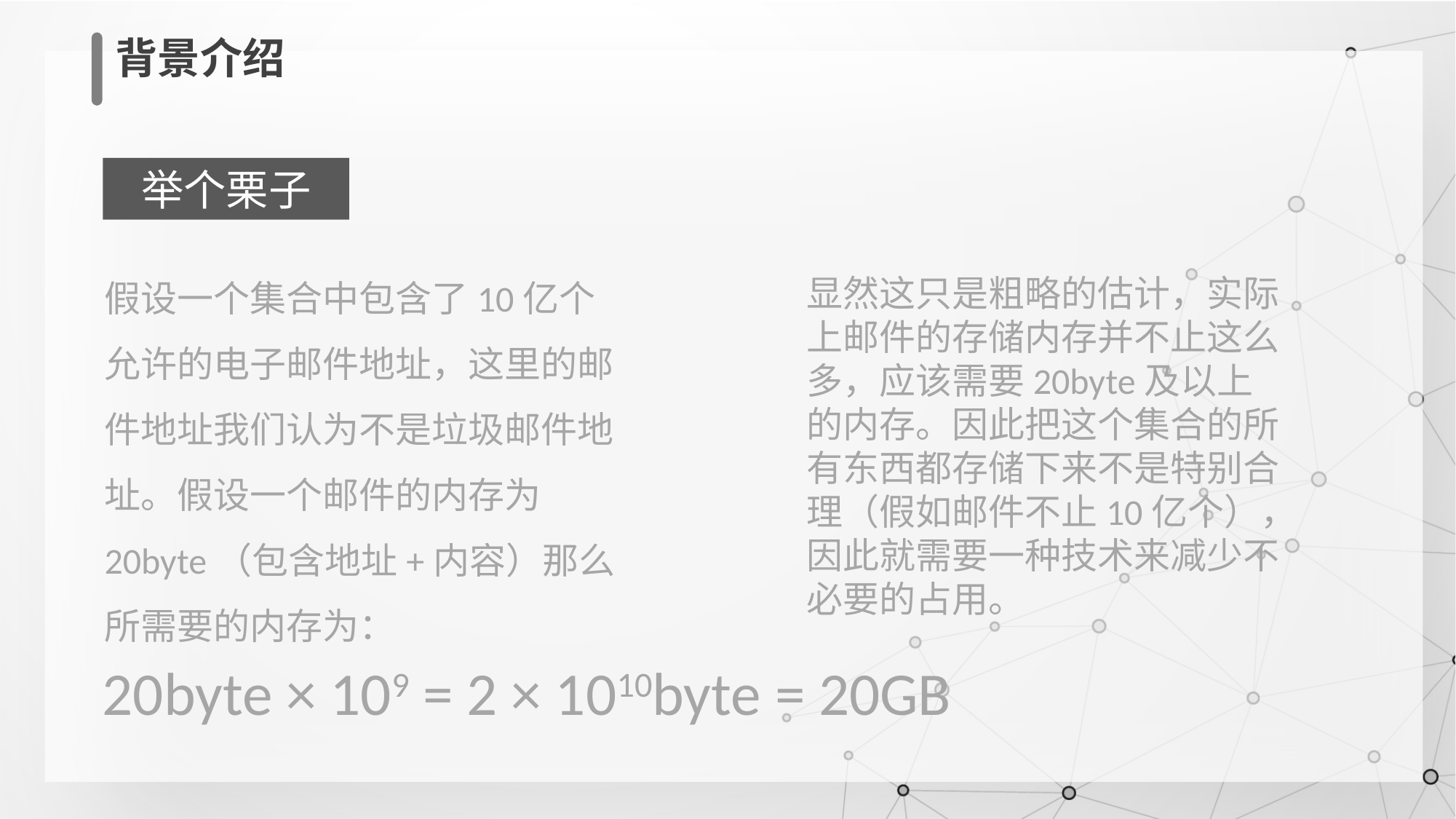

背景介绍

举个栗子
假设一个集合中包含了10亿个允许的电子邮件地址，这里的邮件地址我们认为不是垃圾邮件地址。假设一个邮件的内存为20byte（包含地址+内容）那么所需要的内存为：
显然这只是粗略的估计，实际上邮件的存储内存并不止这么多，应该需要20byte及以上的内存。因此把这个集合的所有东西都存储下来不是特别合理（假如邮件不止10亿个），因此就需要一种技术来减少不必要的占用。
20byte × 109 = 2 × 1010byte = 20GB